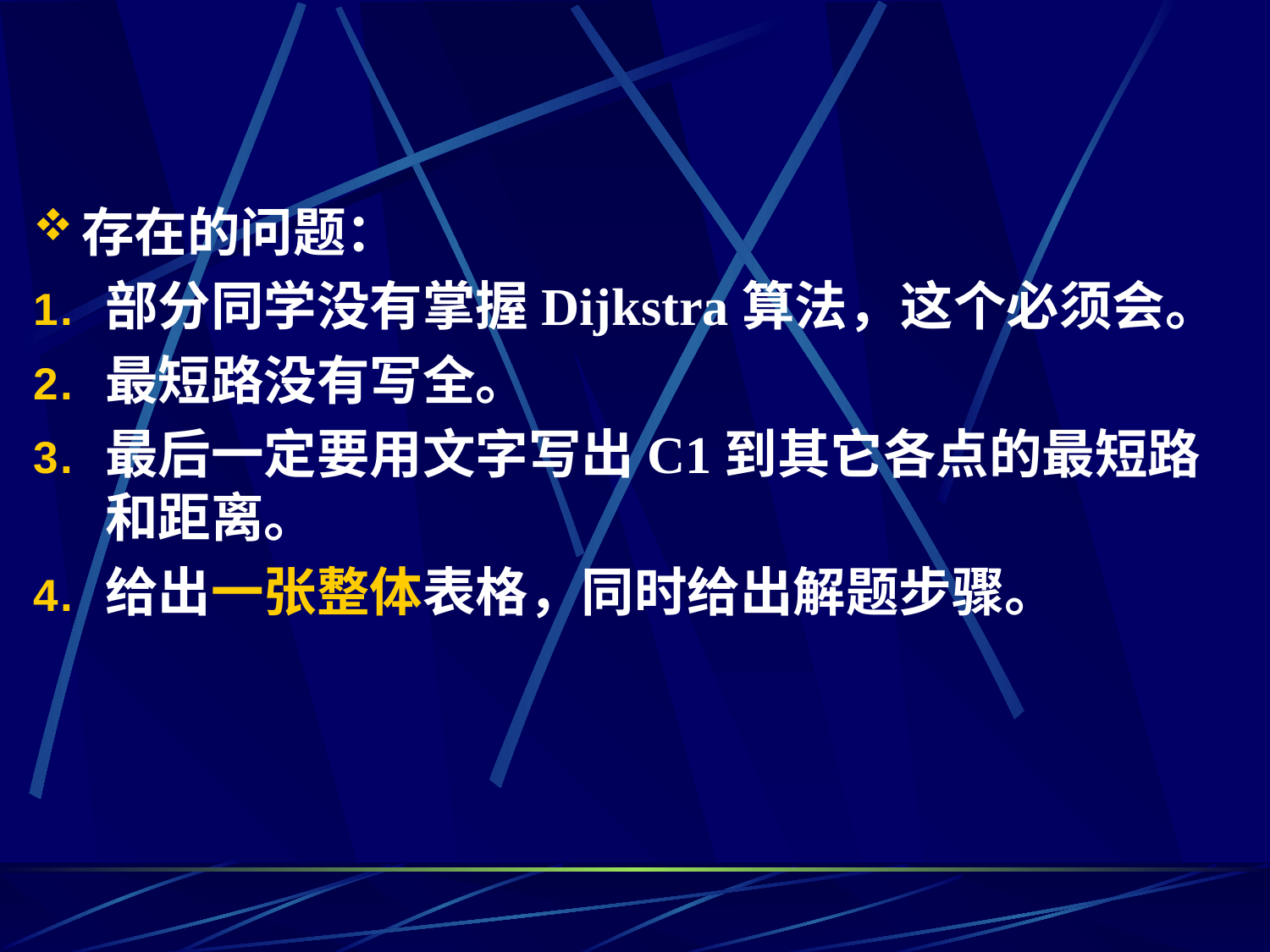

#
存在的问题：
部分同学没有掌握Dijkstra算法，这个必须会。
最短路没有写全。
最后一定要用文字写出C1到其它各点的最短路和距离。
给出一张整体表格，同时给出解题步骤。